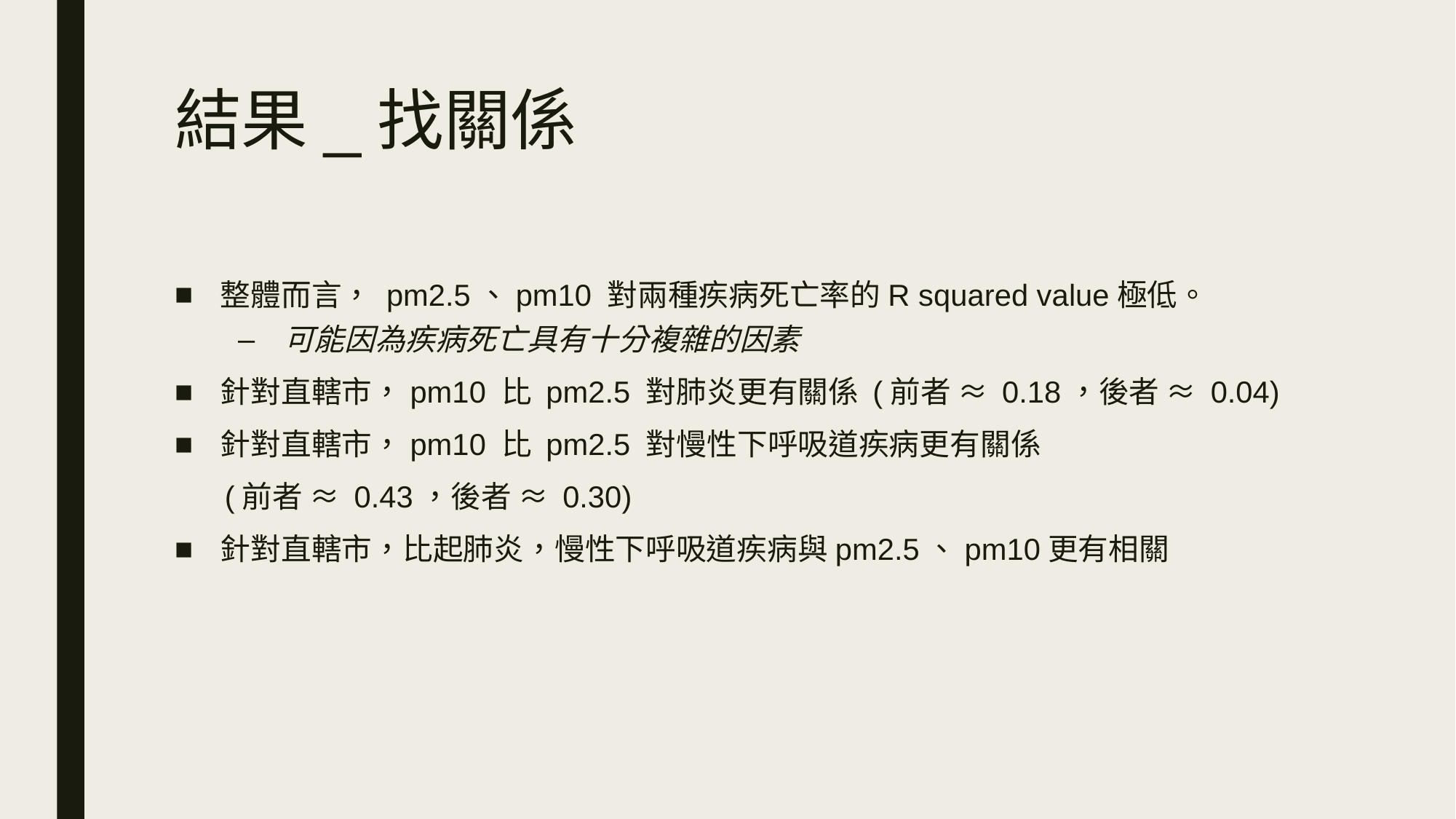

# 結果_找關係
整體而言， pm2.5、pm10 對兩種疾病死亡率的R squared value極低。
可能因為疾病死亡具有十分複雜的因素
針對直轄市，pm10 比 pm2.5 對肺炎更有關係 (前者 ≈ 0.18，後者 ≈ 0.04)
針對直轄市，pm10 比 pm2.5 對慢性下呼吸道疾病更有關係
      (前者 ≈ 0.43，後者 ≈ 0.30)
針對直轄市，比起肺炎，慢性下呼吸道疾病與pm2.5、pm10更有相關